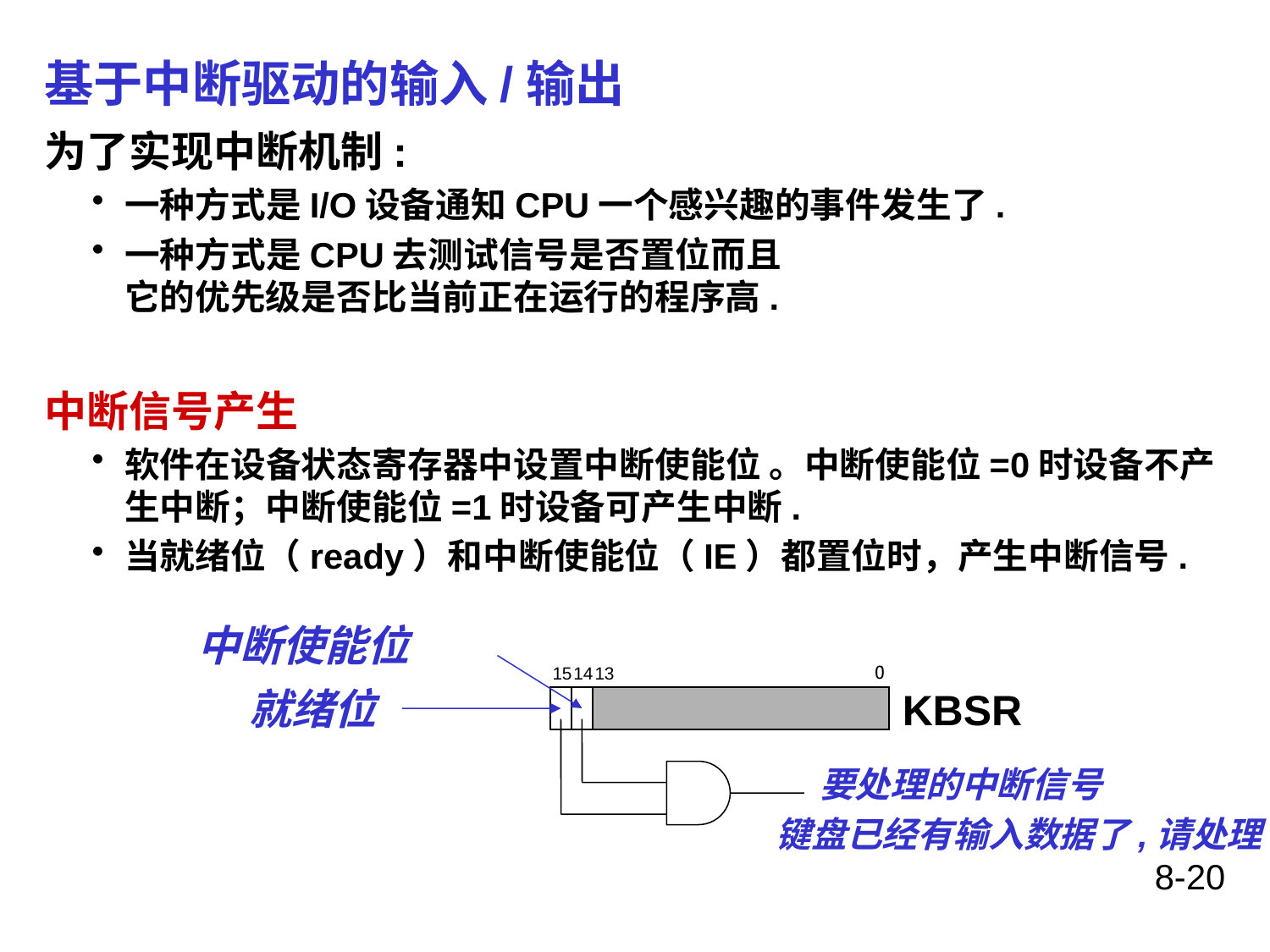

# 基于中断驱动的输入/输出
为了实现中断机制:
一种方式是I/O设备通知CPU一个感兴趣的事件发生了.
一种方式是CPU去测试信号是否置位而且
它的优先级是否比当前正在运行的程序高.

中断信号产生
软件在设备状态寄存器中设置中断使能位 。中断使能位=0时设备不产生中断；中断使能位=1时设备可产生中断.
当就绪位（ready）和中断使能位（IE）都置位时，产生中断信号.
中断使能位

0
15
14
13
就绪位
KBSR

要处理的中断信号

键盘已经有输入数据了,请处理

8-20